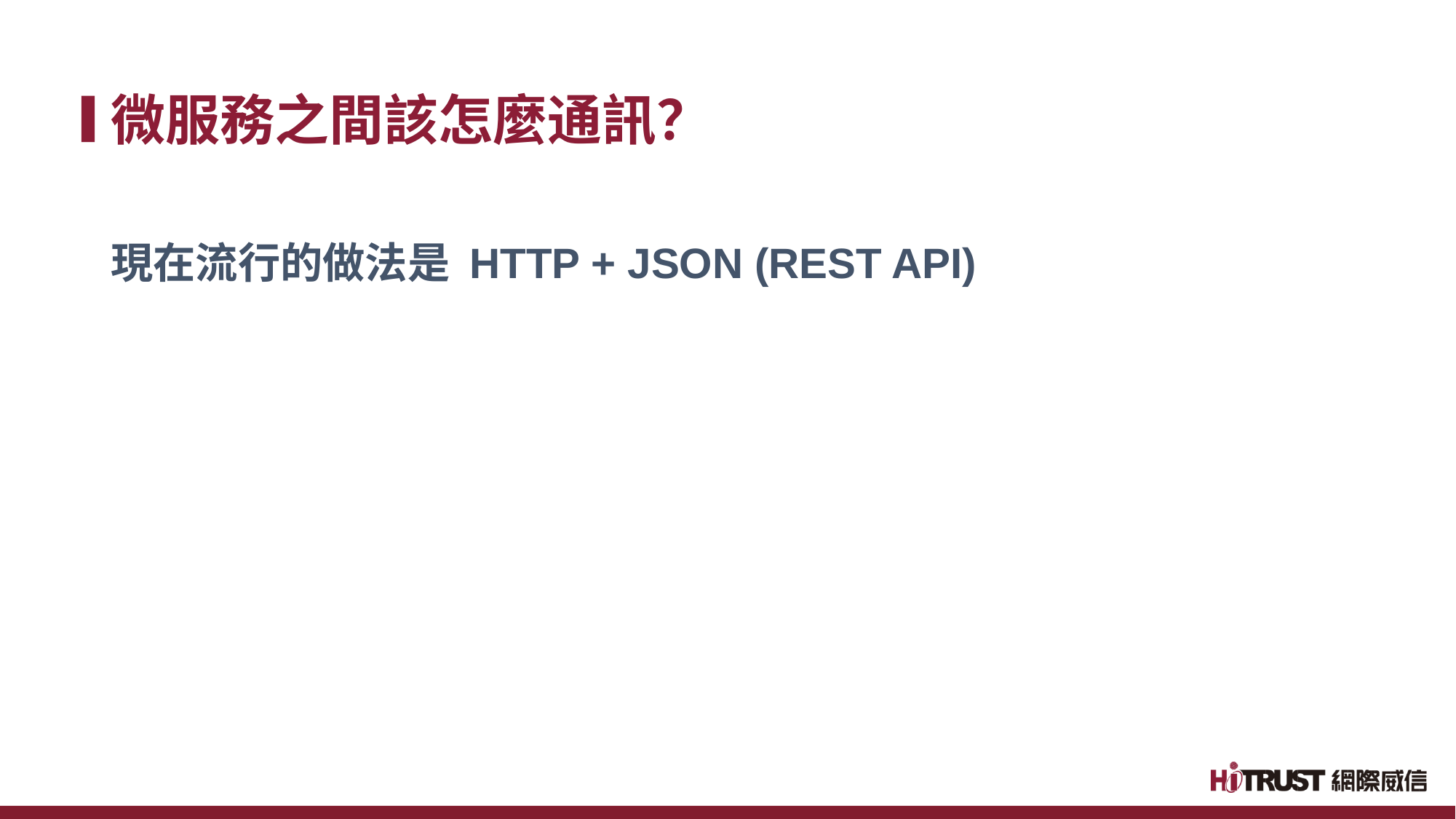

# 微服務之間該怎麼通訊？

現在流行的做法是 HTTP + JSON (REST API)